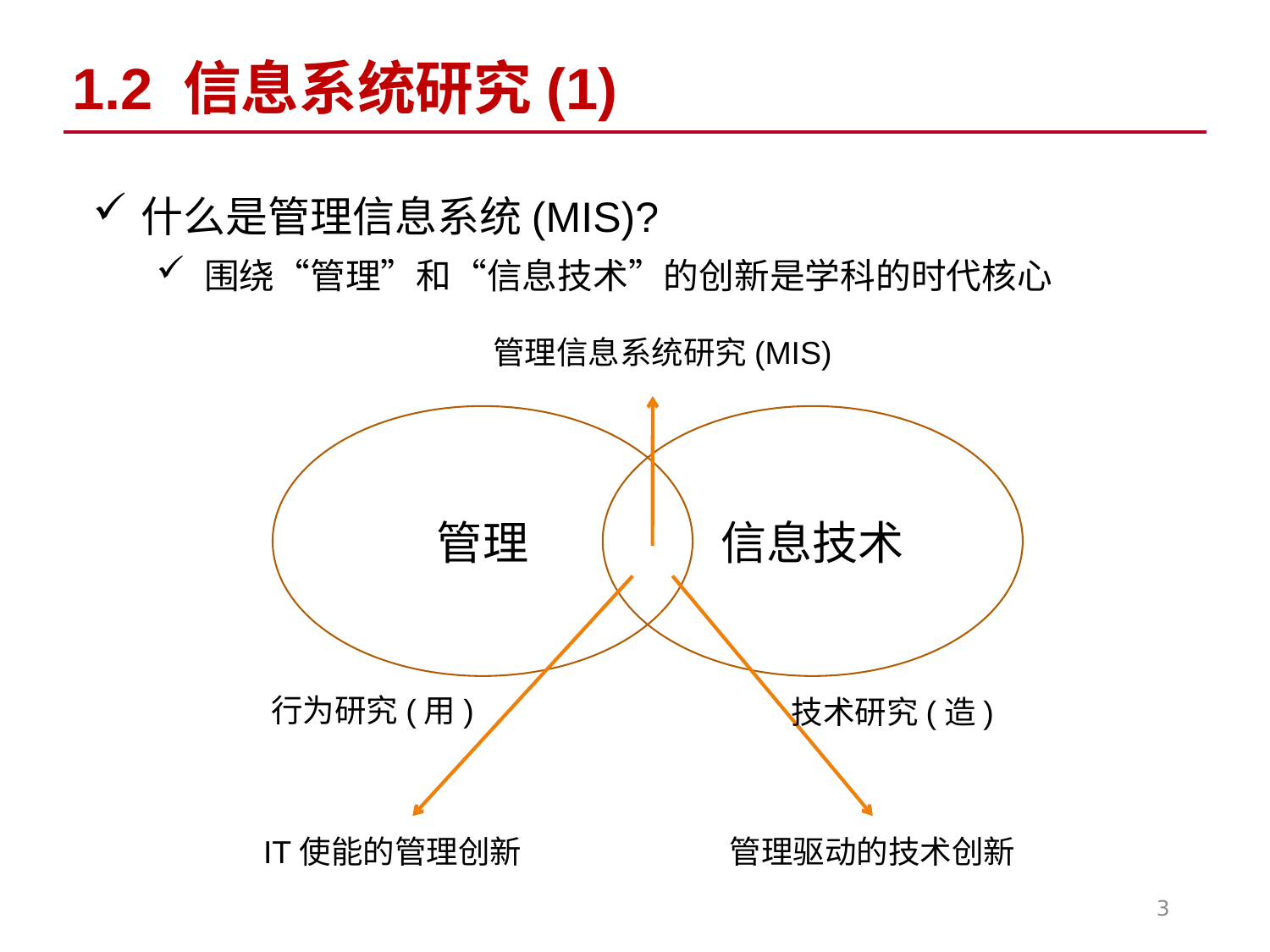

1.2 信息系统研究(1)
什么是管理信息系统(MIS)?
围绕“管理”和“信息技术”的创新是学科的时代核心
管理信息系统研究(MIS)
管理
信息技术
行为研究(用)
技术研究(造)
IT使能的管理创新
管理驱动的技术创新
3